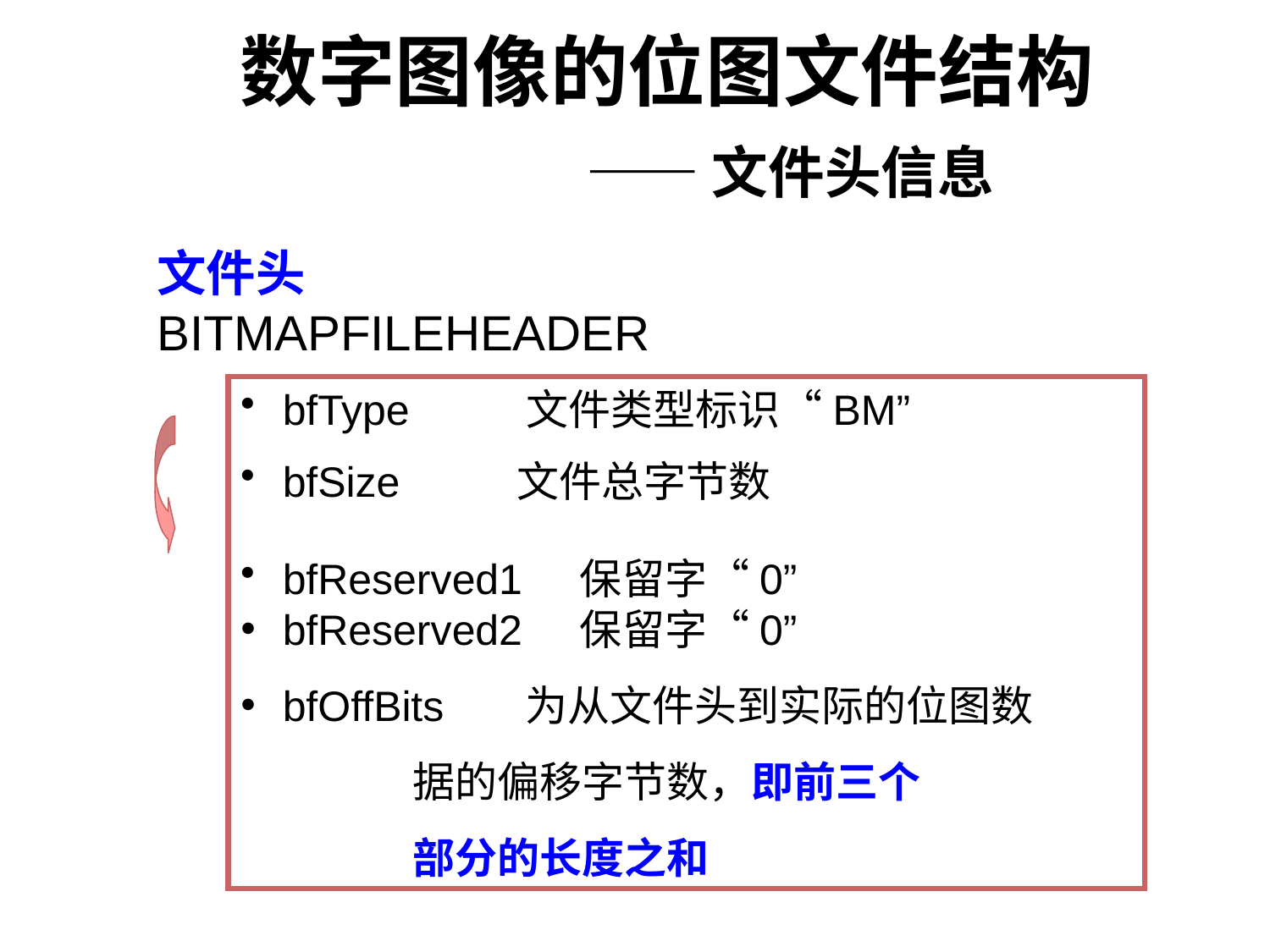

数字图像的位图文件结构
              —— 文件头信息
文件头   BITMAPFILEHEADER
 bfType         文件类型标识“BM”
 bfSize         文件总字节数
 bfReserved1    保留字“0”
 bfReserved2    保留字“0”
 bfOffBits      为从文件头到实际的位图数
                 据的偏移字节数，即前三个
                 部分的长度之和